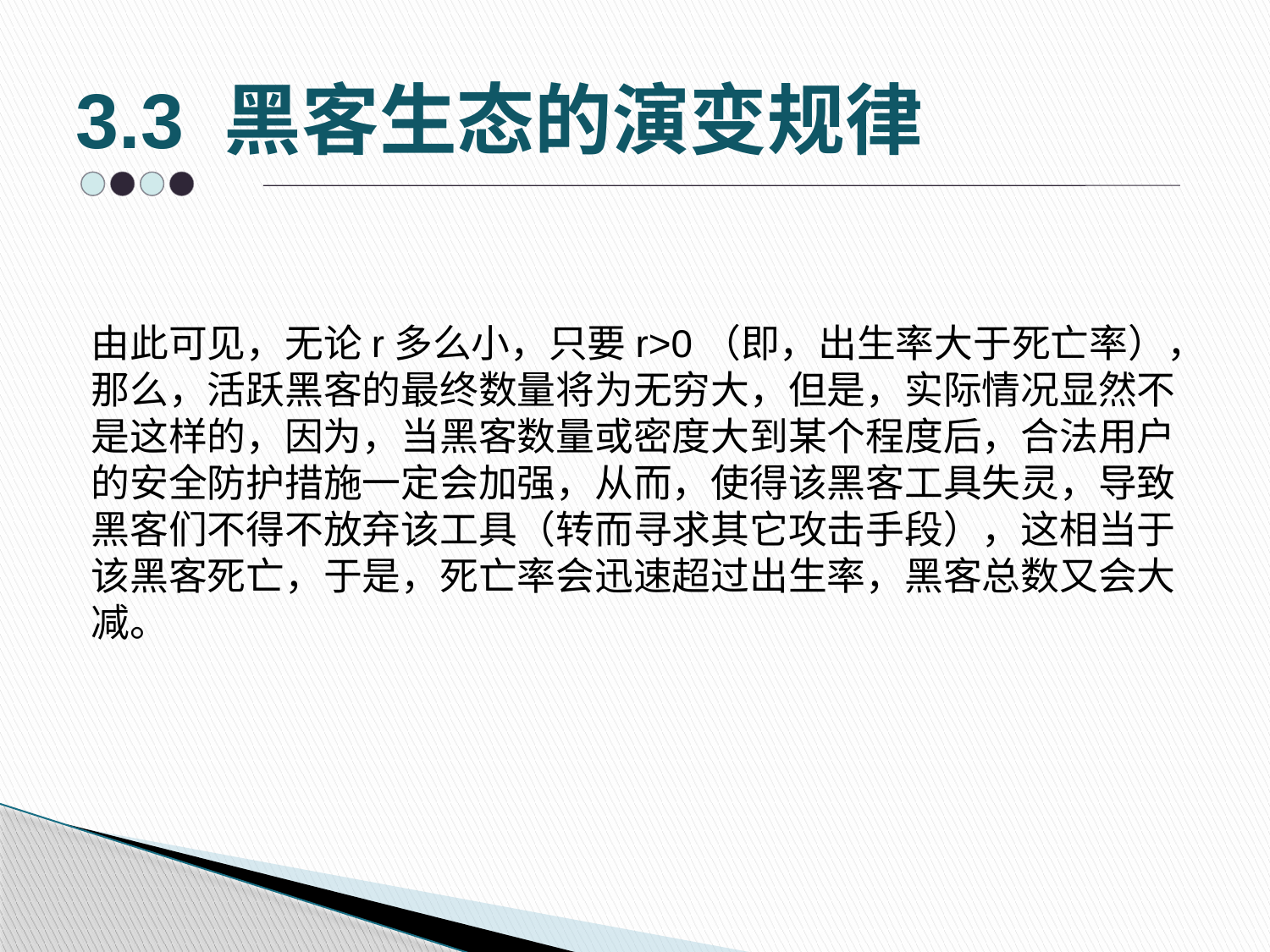

# 3.3 黑客生态的演变规律

由此可见，无论r多么小，只要r>0（即，出生率大于死亡率），那么，活跃黑客的最终数量将为无穷大，但是，实际情况显然不是这样的，因为，当黑客数量或密度大到某个程度后，合法用户的安全防护措施一定会加强，从而，使得该黑客工具失灵，导致黑客们不得不放弃该工具（转而寻求其它攻击手段），这相当于该黑客死亡，于是，死亡率会迅速超过出生率，黑客总数又会大减。